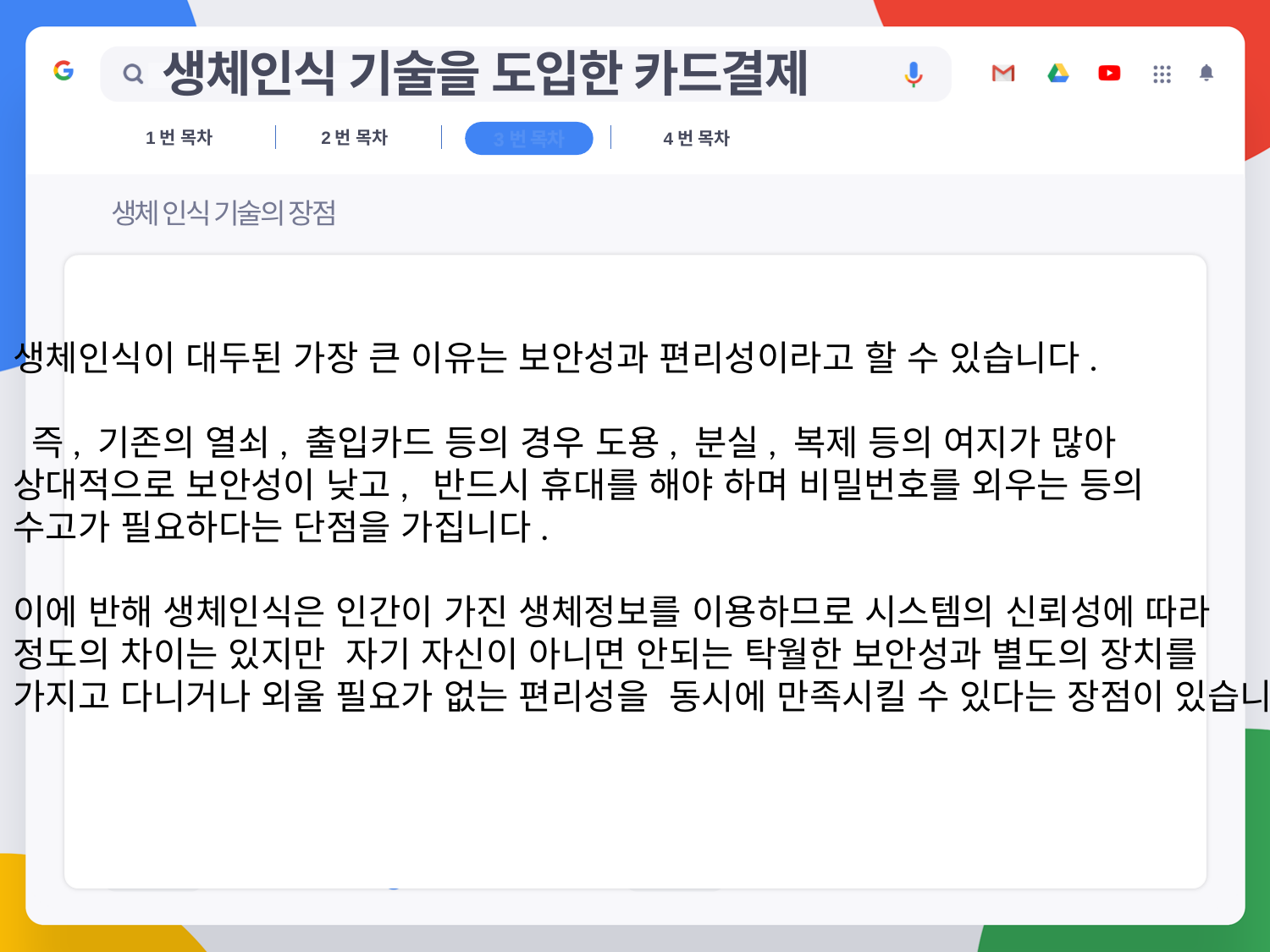

생체인식 기술을 도입한 카드결제

1번 목차
2번 목차
4번 목차
3번 목차
생체 인식 기술의 장점

생체인식이 대두된 가장 큰 이유는 보안성과 편리성이라고 할 수 있습니다.
 즉, 기존의 열쇠, 출입카드 등의 경우 도용, 분실, 복제 등의 여지가 많아
상대적으로 보안성이 낮고,  반드시 휴대를 해야 하며 비밀번호를 외우는 등의
수고가 필요하다는 단점을 가집니다.
이에 반해 생체인식은 인간이 가진 생체정보를 이용하므로 시스템의 신뢰성에 따라
정도의 차이는 있지만  자기 자신이 아니면 안되는 탁월한 보안성과 별도의 장치를
가지고 다니거나 외울 필요가 없는 편리성을  동시에 만족시킬 수 있다는 장점이 있습니다.